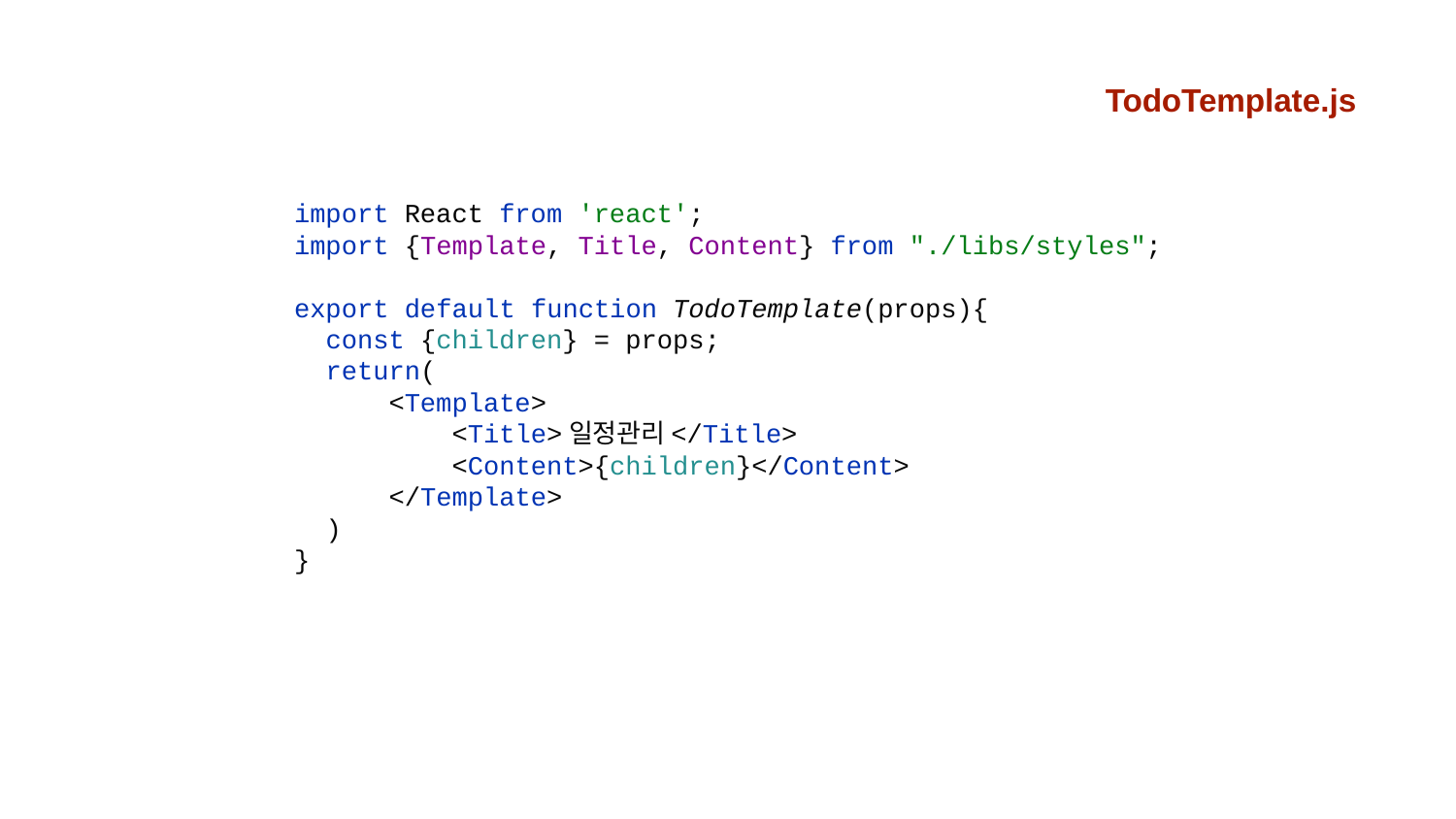

TodoTemplate.js
import React from 'react';
import {Template, Title, Content} from "./libs/styles";

export default function TodoTemplate(props){
  const {children} = props;
  return(
      <Template>
          <Title>일정관리</Title>
          <Content>{children}</Content>
      </Template>
  )
}